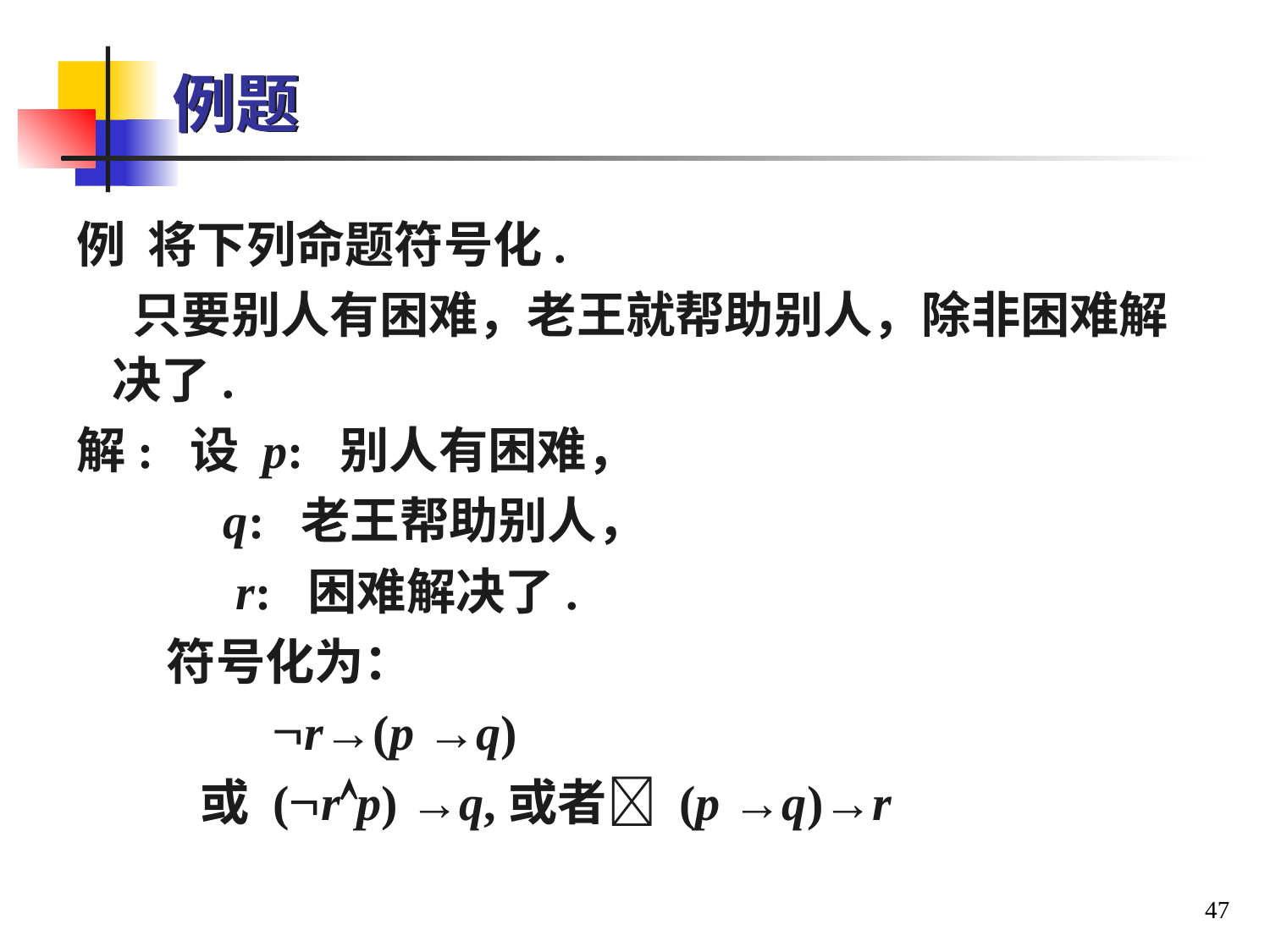

# 例题
例  将下列命题符号化.
    只要别人有困难，老王就帮助别人，除非困难解决了.
解:  设 p:  别人有困难，
            q:  老王帮助别人，
             r:  困难解决了.
       符号化为：
                ¬r→(p →q)
          或 (¬r∧p) →q,或者¬ (p →q)→r
47